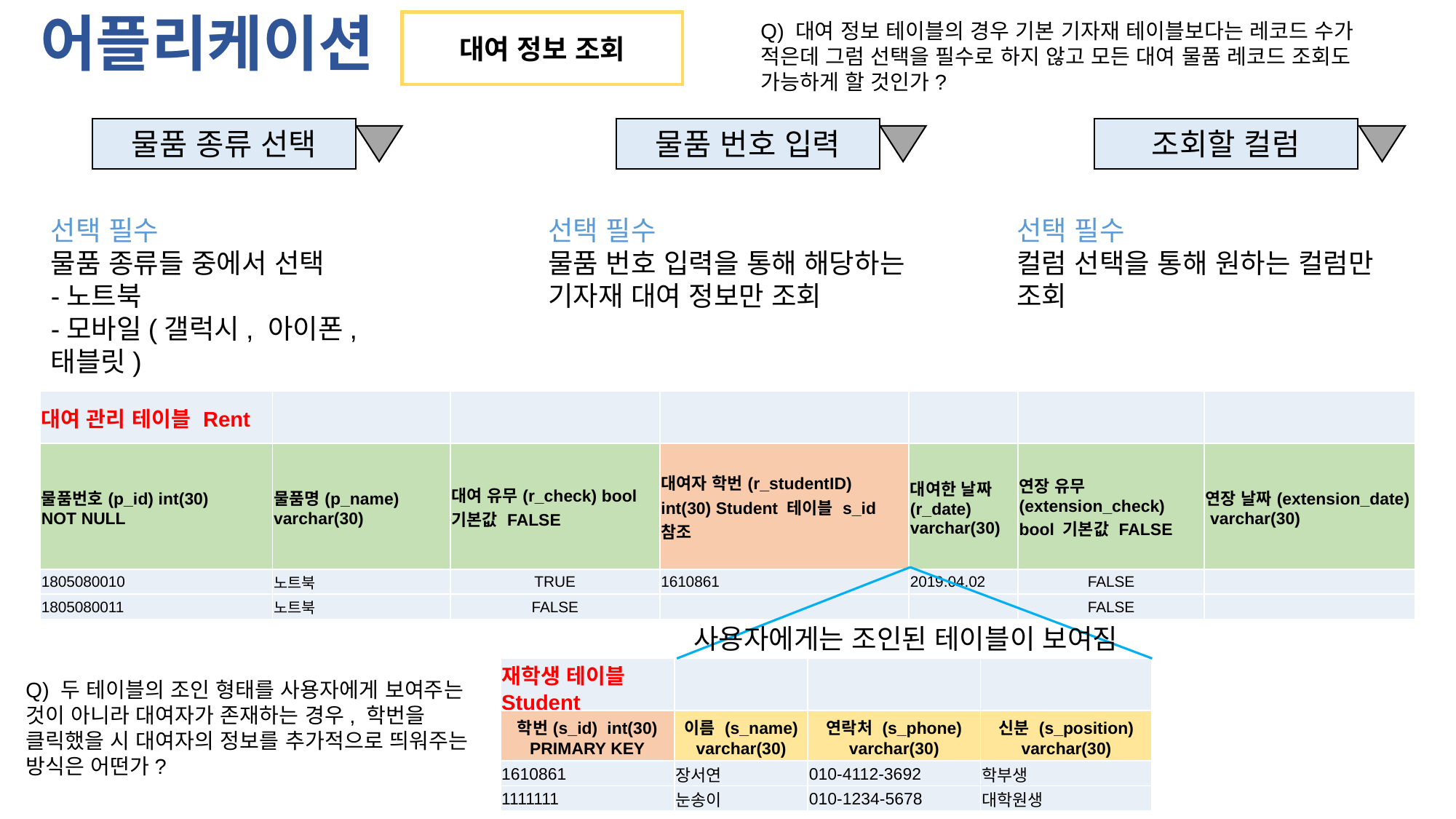

어플리케이션
대여 정보 조회
Q) 대여 정보 테이블의 경우 기본 기자재 테이블보다는 레코드 수가 적은데 그럼 선택을 필수로 하지 않고 모든 대여 물품 레코드 조회도 가능하게 할 것인가?
물품 종류 선택
물품 번호 입력
조회할 컬럼

선택 필수
물품 종류들 중에서 선택
-노트북
-모바일(갤럭시, 아이폰, 태블릿)

선택 필수
물품 번호 입력을 통해 해당하는 기자재 대여 정보만 조회

선택 필수
컬럼 선택을 통해 원하는 컬럼만 조회
| 대여 관리 테이블 Rent |  |  |  |  |  |  |
| --- | --- | --- | --- | --- | --- | --- |
| 물품번호(p\_id) int(30) NOT NULL | 물품명(p\_name) varchar(30) | 대여 유무(r\_check) bool 기본값 FALSE | 대여자 학번(r\_studentID) int(30) Student 테이블 s\_id 참조 | 대여한 날짜(r\_date) varchar(30) | 연장 유무(extension\_check) bool 기본값 FALSE | 연장 날짜(extension\_date) varchar(30) |
| 1805080010 | 노트북 | TRUE | 1610861 | 2019.04.02 | FALSE |  |
| 1805080011 | 노트북 | FALSE |  |  | FALSE |  |
사용자에게는 조인된 테이블이 보여짐
| 재학생 테이블 Student |  |  |  |
| --- | --- | --- | --- |
| 학번(s\_id) int(30) PRIMARY KEY | 이름 (s\_name) varchar(30) | 연락처 (s\_phone) varchar(30) | 신분 (s\_position) varchar(30) |
| 1610861 | 장서연 | 010-4112-3692 | 학부생 |
| 1111111 | 눈송이 | 010-1234-5678 | 대학원생 |
Q) 두 테이블의 조인 형태를 사용자에게 보여주는 것이 아니라 대여자가 존재하는 경우, 학번을 클릭했을 시 대여자의 정보를 추가적으로 띄워주는 방식은 어떤가?